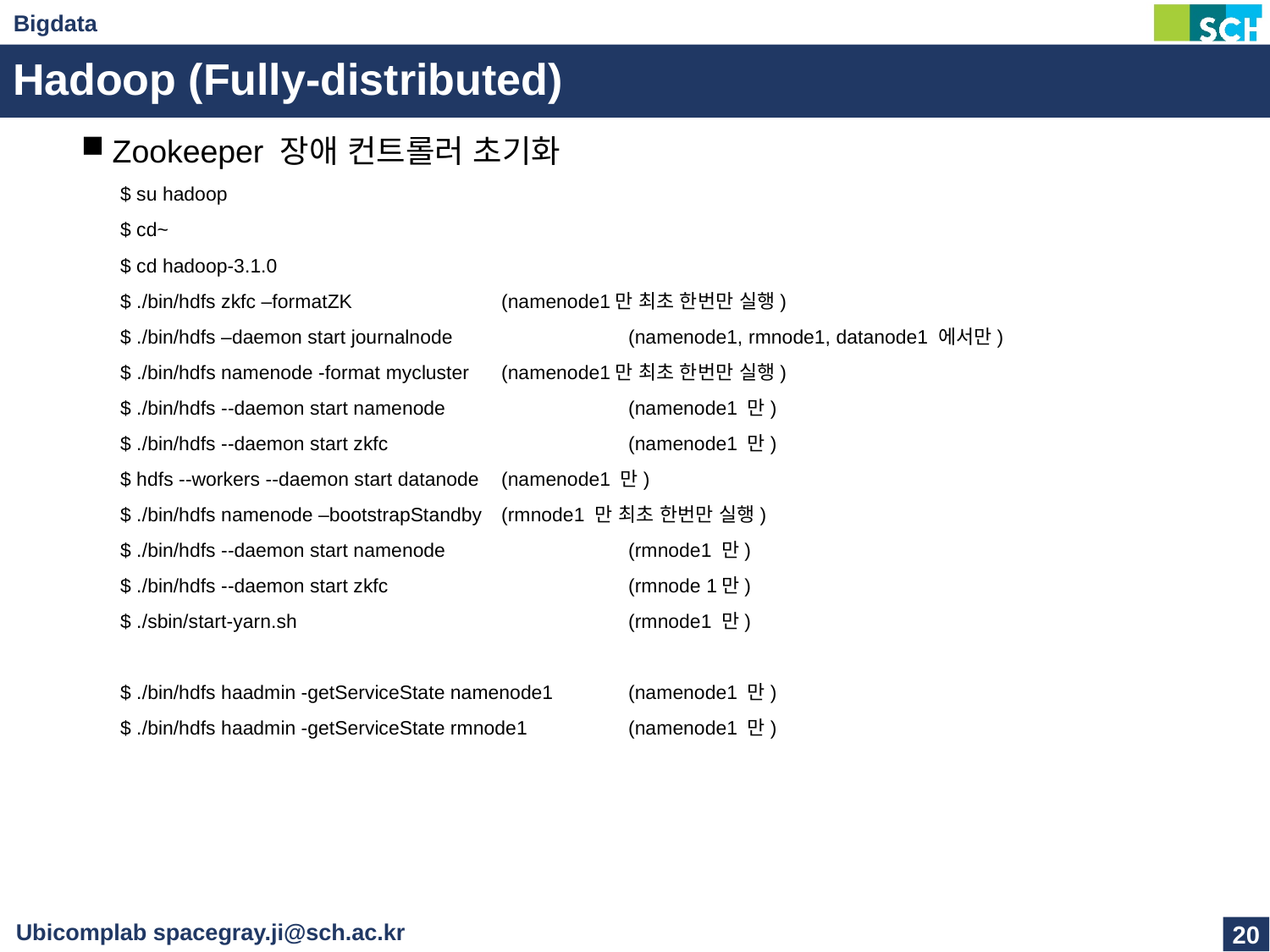

# Hadoop (Fully-distributed)
Zookeeper 장애 컨트롤러 초기화
$ su hadoop
$ cd~
$ cd hadoop-3.1.0
$ ./bin/hdfs zkfc –formatZK		(namenode1만 최초 한번만 실행)
$ ./bin/hdfs –daemon start journalnode		(namenode1, rmnode1, datanode1 에서만)
$ ./bin/hdfs namenode -format mycluster	(namenode1만 최초 한번만 실행)
$ ./bin/hdfs --daemon start namenode 		(namenode1 만)
$ ./bin/hdfs --daemon start zkfc		(namenode1 만)
$ hdfs --workers --daemon start datanode 	(namenode1 만)
$ ./bin/hdfs namenode –bootstrapStandby	(rmnode1 만 최초 한번만 실행)
$ ./bin/hdfs --daemon start namenode 		(rmnode1 만)
$ ./bin/hdfs --daemon start zkfc		(rmnode 1만)
$ ./sbin/start-yarn.sh 			(rmnode1 만)

$ ./bin/hdfs haadmin -getServiceState namenode1 	(namenode1 만)
$ ./bin/hdfs haadmin -getServiceState rmnode1 	(namenode1 만)
20